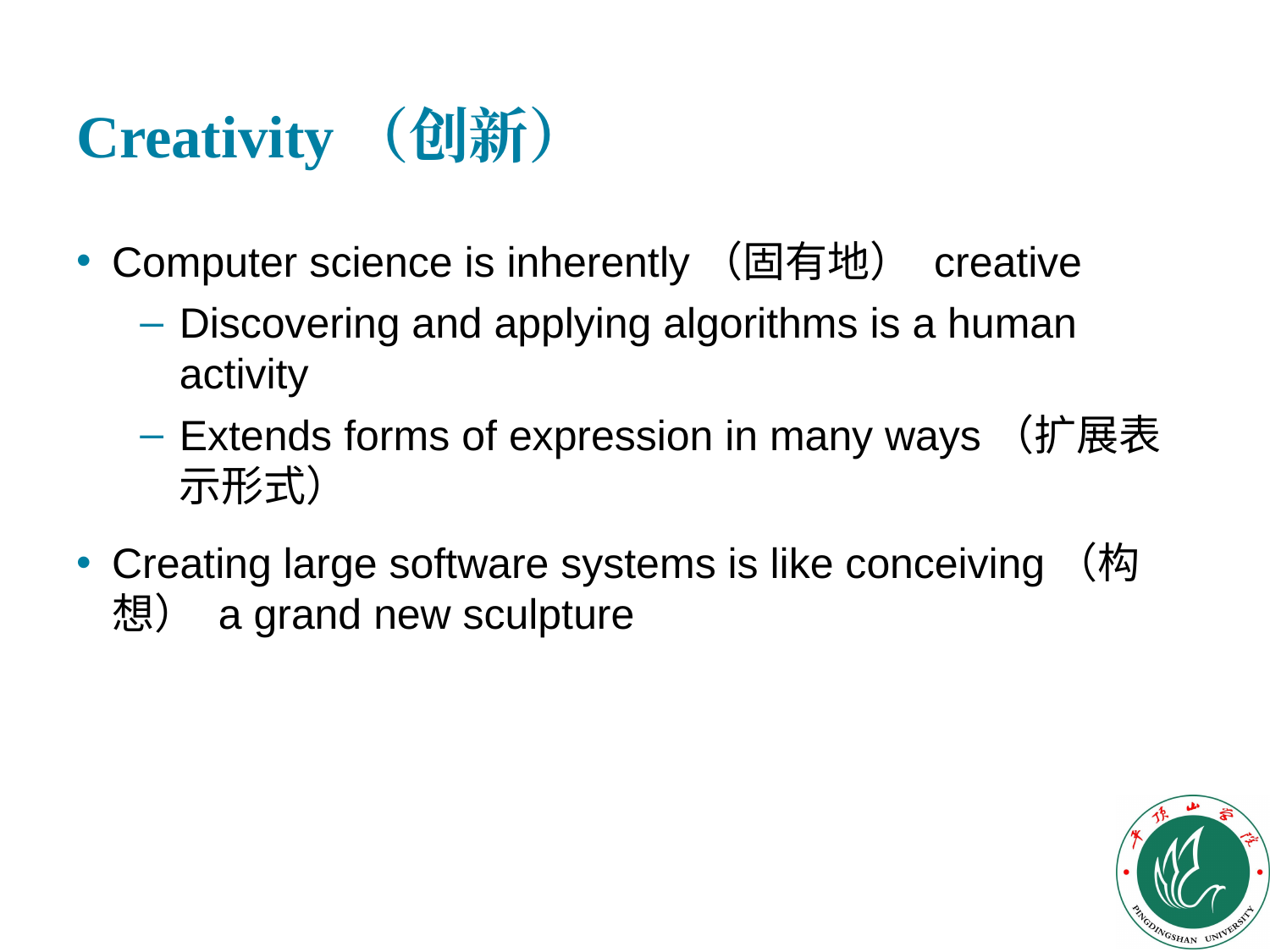

# Creativity（创新）
Computer science is inherently（固有地） creative
Discovering and applying algorithms is a human activity
Extends forms of expression in many ways（扩展表示形式）
Creating large software systems is like conceiving（构想） a grand new sculpture